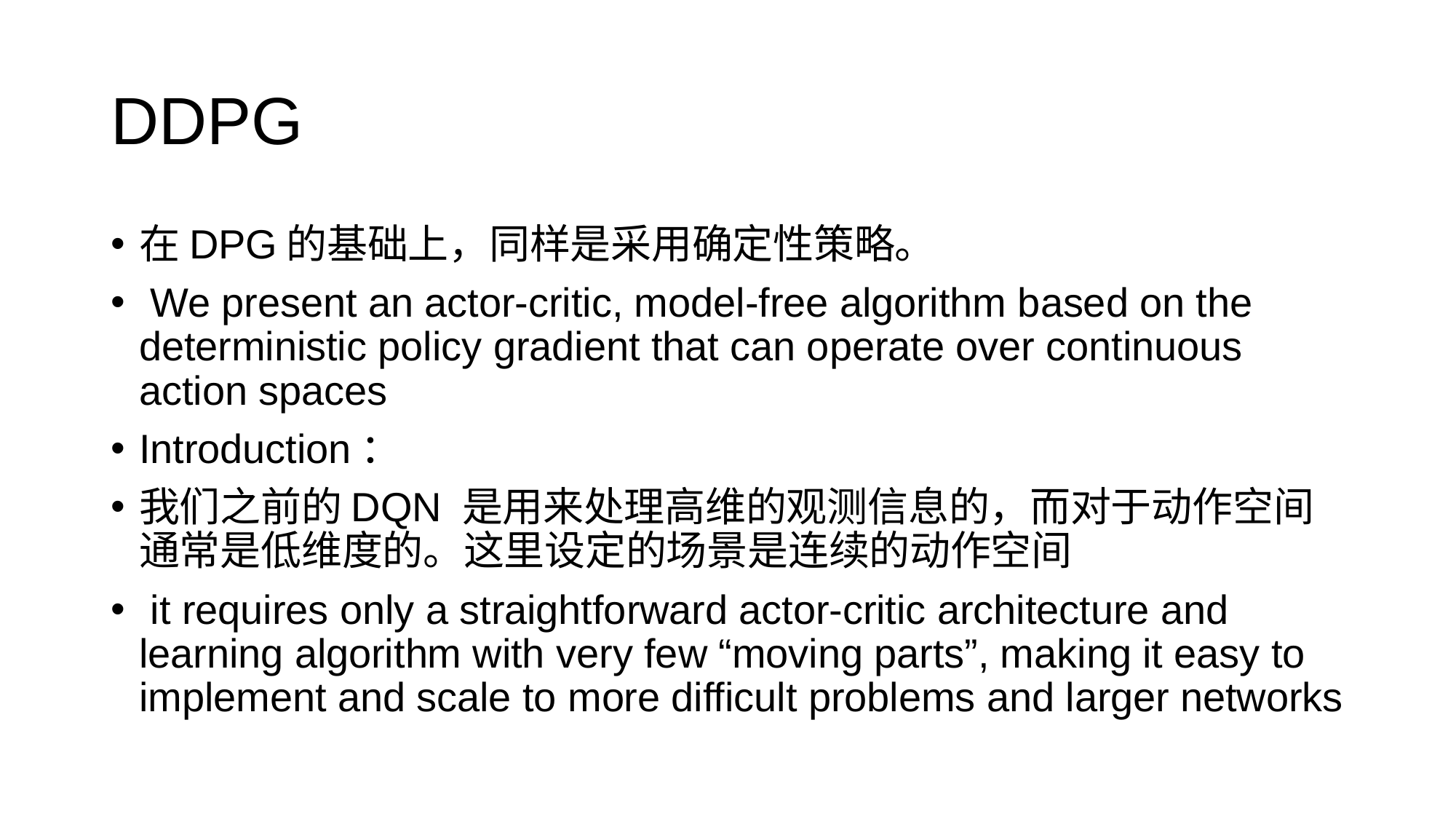

# DDPG
在DPG的基础上，同样是采用确定性策略。
 We present an actor-critic, model-free algorithm based on the deterministic policy gradient that can operate over continuous action spaces
Introduction：
我们之前的DQN 是用来处理高维的观测信息的，而对于动作空间通常是低维度的。这里设定的场景是连续的动作空间
 it requires only a straightforward actor-critic architecture and learning algorithm with very few “moving parts”, making it easy to implement and scale to more difficult problems and larger networks